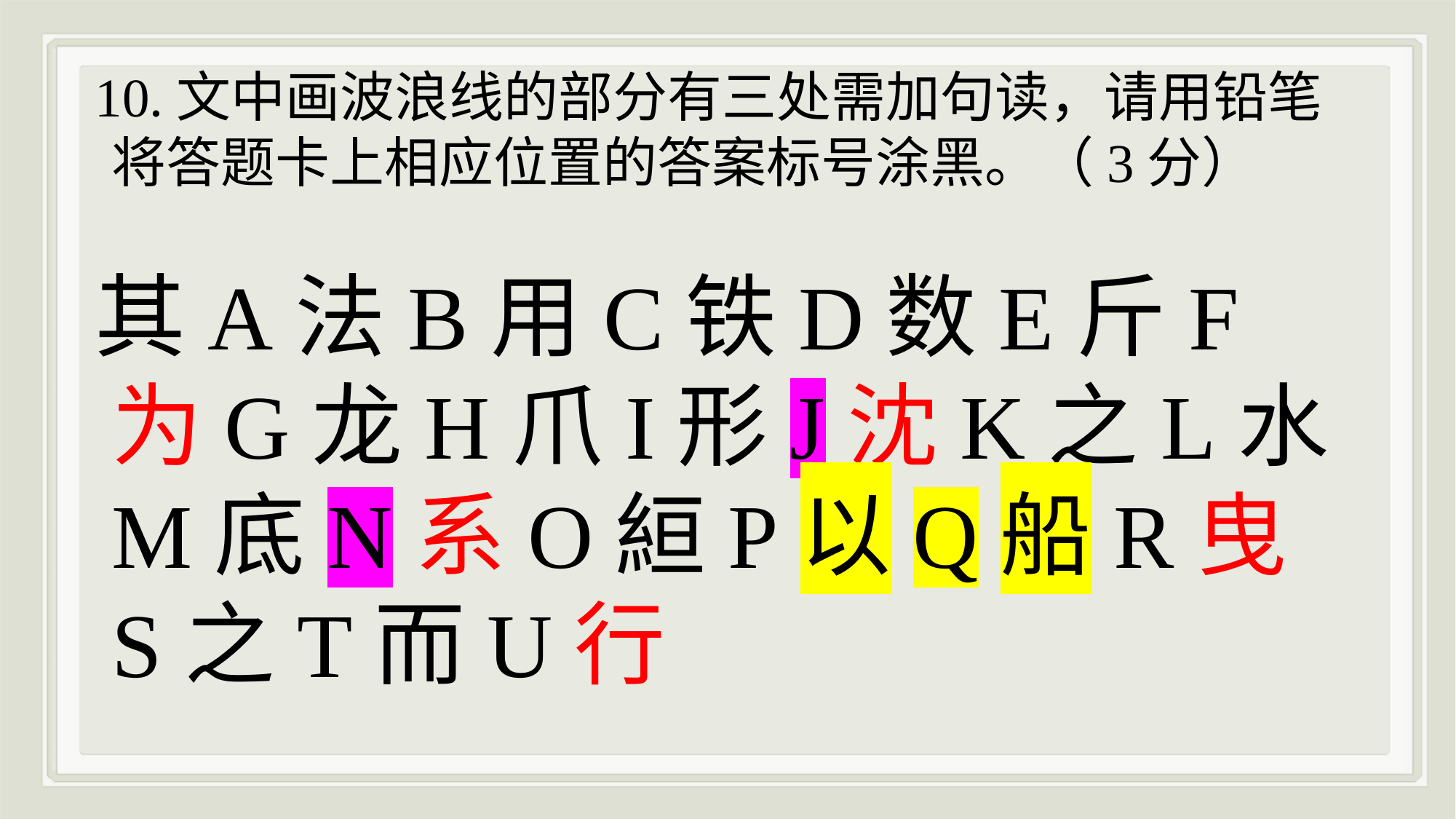

10.文中画波浪线的部分有三处需加句读，请用铅笔将答题卡上相应位置的答案标号涂黑。（3分）

其A法B用C铁D数E斤F为G龙H爪I形J沈K之L水M底N系O絙P以Q船R曳S之T而U行